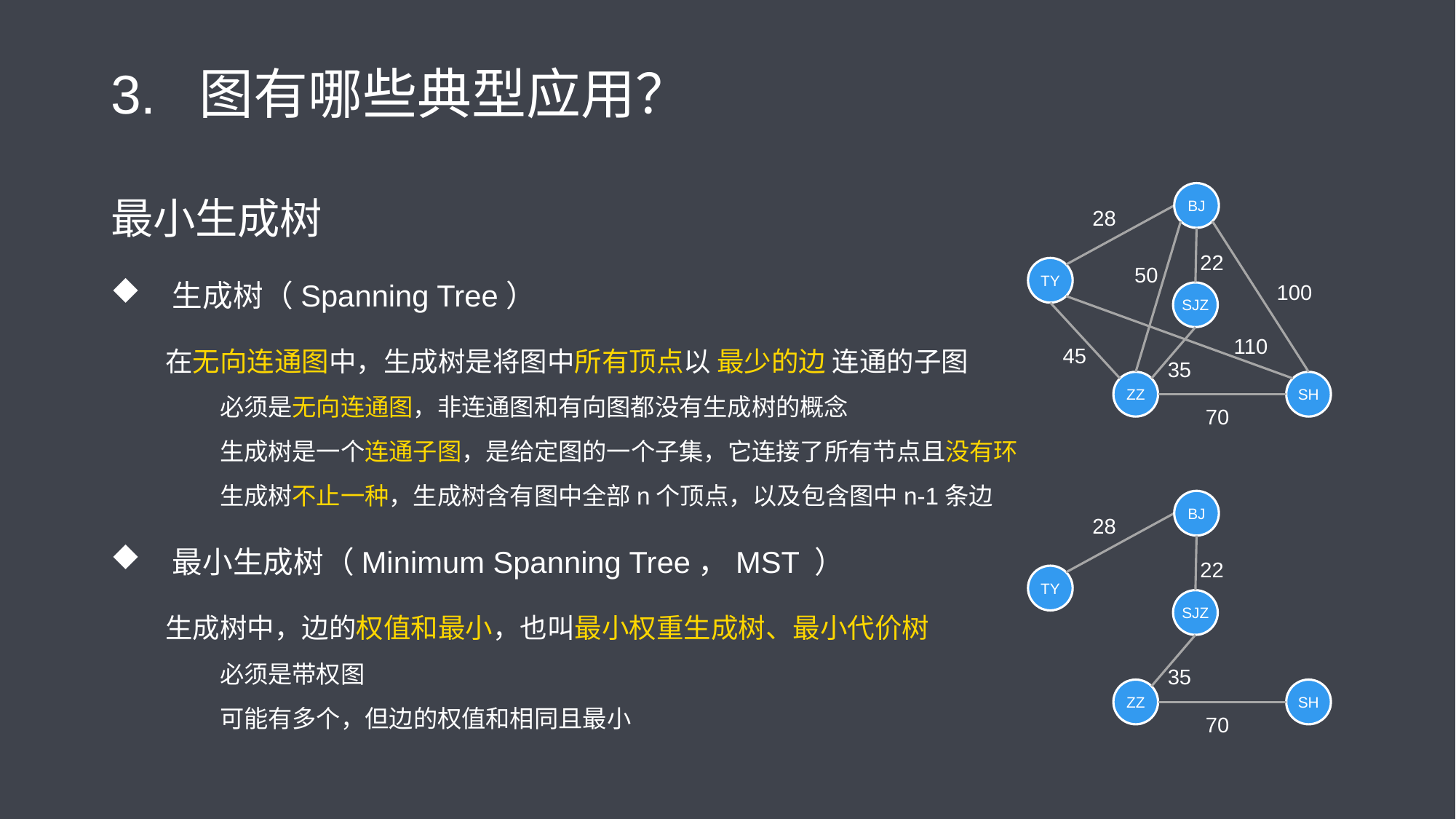

# 图有哪些典型应用？
最小生成树
生成树（Spanning Tree）
在无向连通图中，生成树是将图中所有顶点以 最少的边 连通的子图
必须是无向连通图，非连通图和有向图都没有生成树的概念
生成树是一个连通子图，是给定图的一个子集，它连接了所有节点且没有环
生成树不止一种，生成树含有图中全部n个顶点，以及包含图中n-1条边
最小生成树（Minimum Spanning Tree，MST ）
生成树中，边的权值和最小，也叫最小权重生成树、最小代价树
必须是带权图
可能有多个，但边的权值和相同且最小
BJ
TY
SJZ
SH
ZZ
28
22
50
100
110
45
35
70
BJ
TY
SJZ
SH
ZZ
28
22
35
70